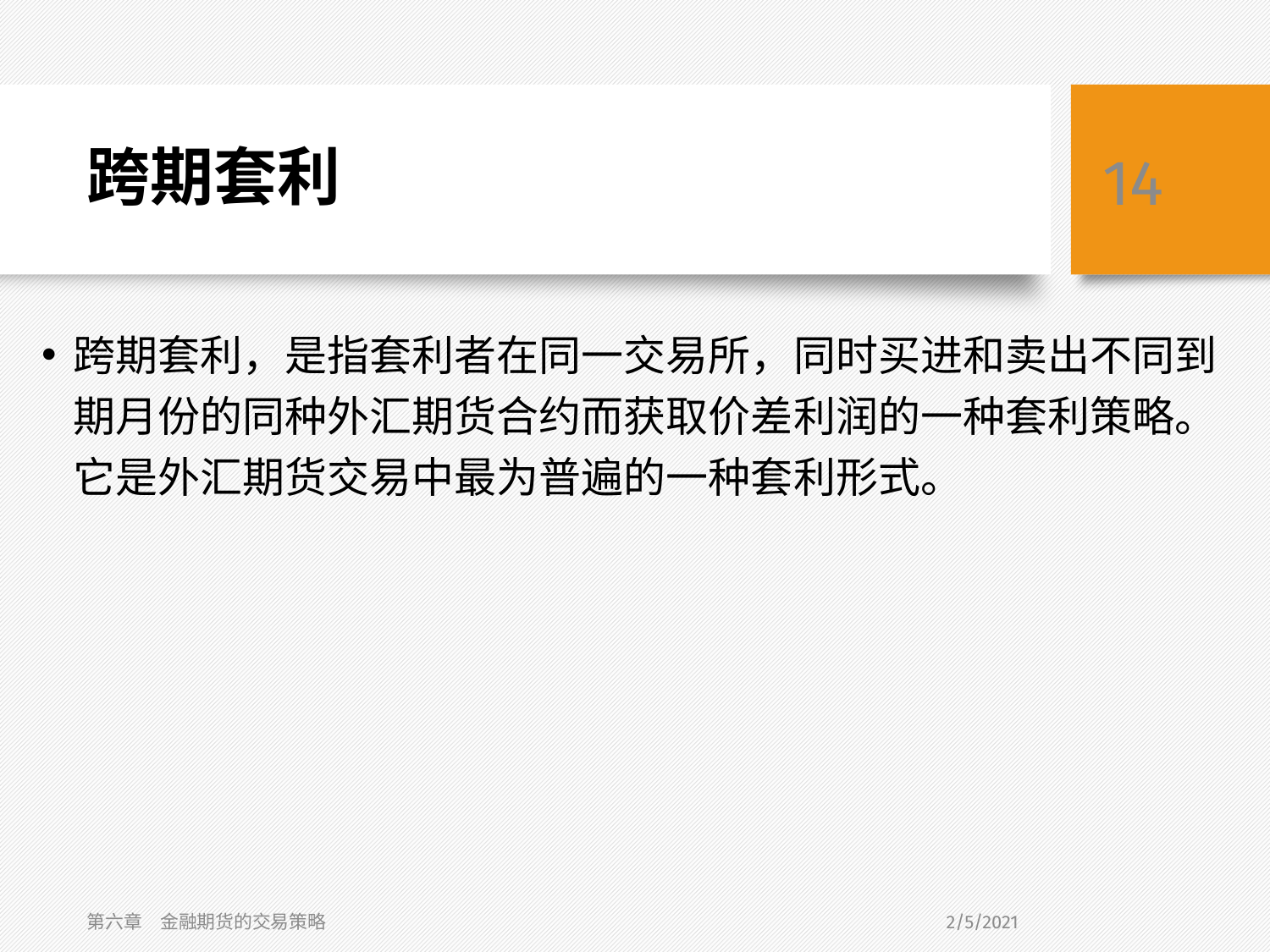

# 跨期套利
14
跨期套利，是指套利者在同一交易所，同时买进和卖出不同到期月份的同种外汇期货合约而获取价差利润的一种套利策略。它是外汇期货交易中最为普遍的一种套利形式。

2/5/2021
第六章　金融期货的交易策略